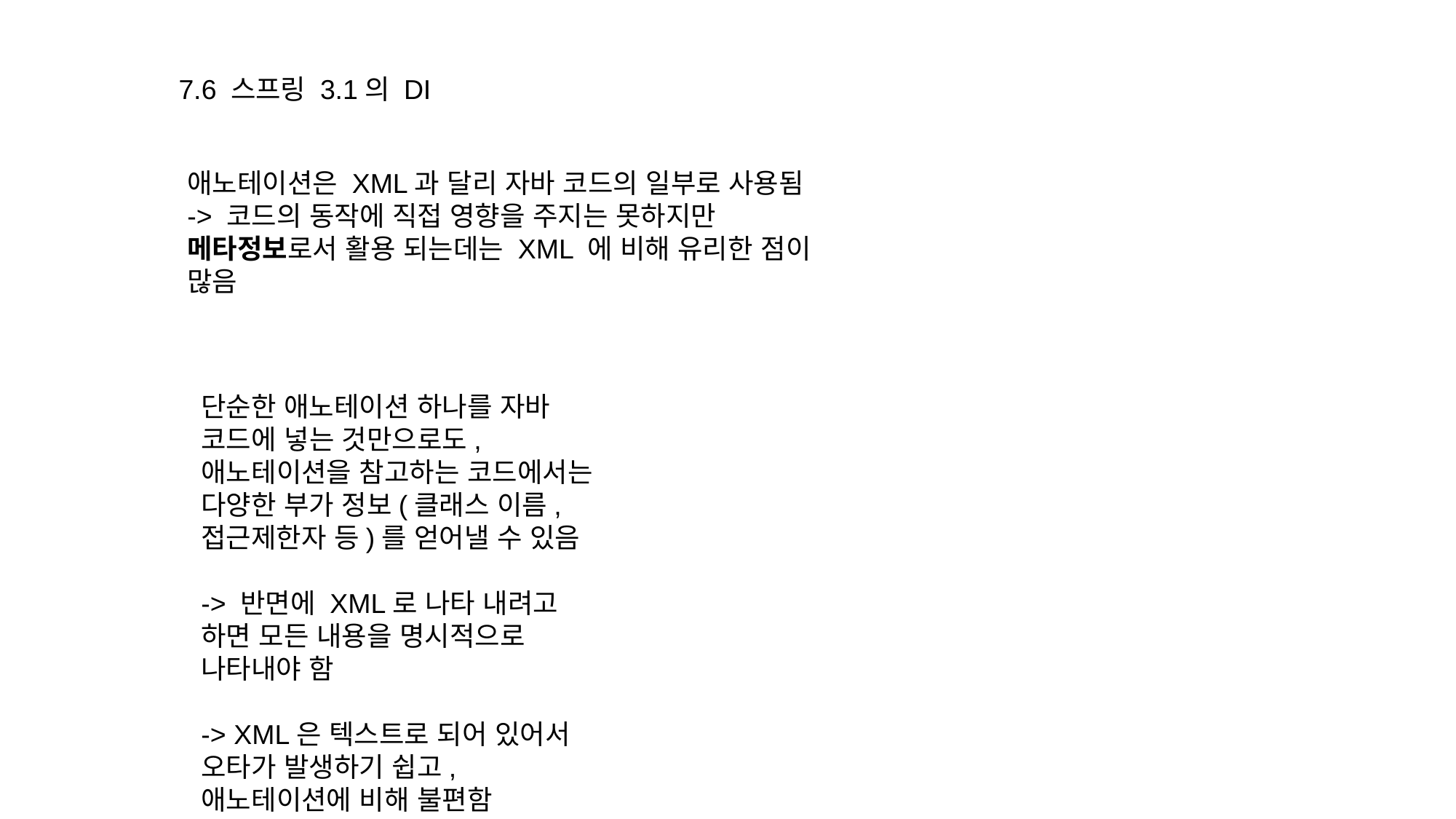

7.6 스프링 3.1의 DI
애노테이션은 XML과 달리 자바 코드의 일부로 사용됨
-> 코드의 동작에 직접 영향을 주지는 못하지만 메타정보로서 활용 되는데는 XML 에 비해 유리한 점이 많음
단순한 애노테이션 하나를 자바 코드에 넣는 것만으로도, 애노테이션을 참고하는 코드에서는 다양한 부가 정보(클래스 이름, 접근제한자 등)를 얻어낼 수 있음

-> 반면에 XML로 나타 내려고 하면 모든 내용을 명시적으로 나타내야 함

-> XML은 텍스트로 되어 있어서 오타가 발생하기 쉽고, 애노테이션에 비해 불편함